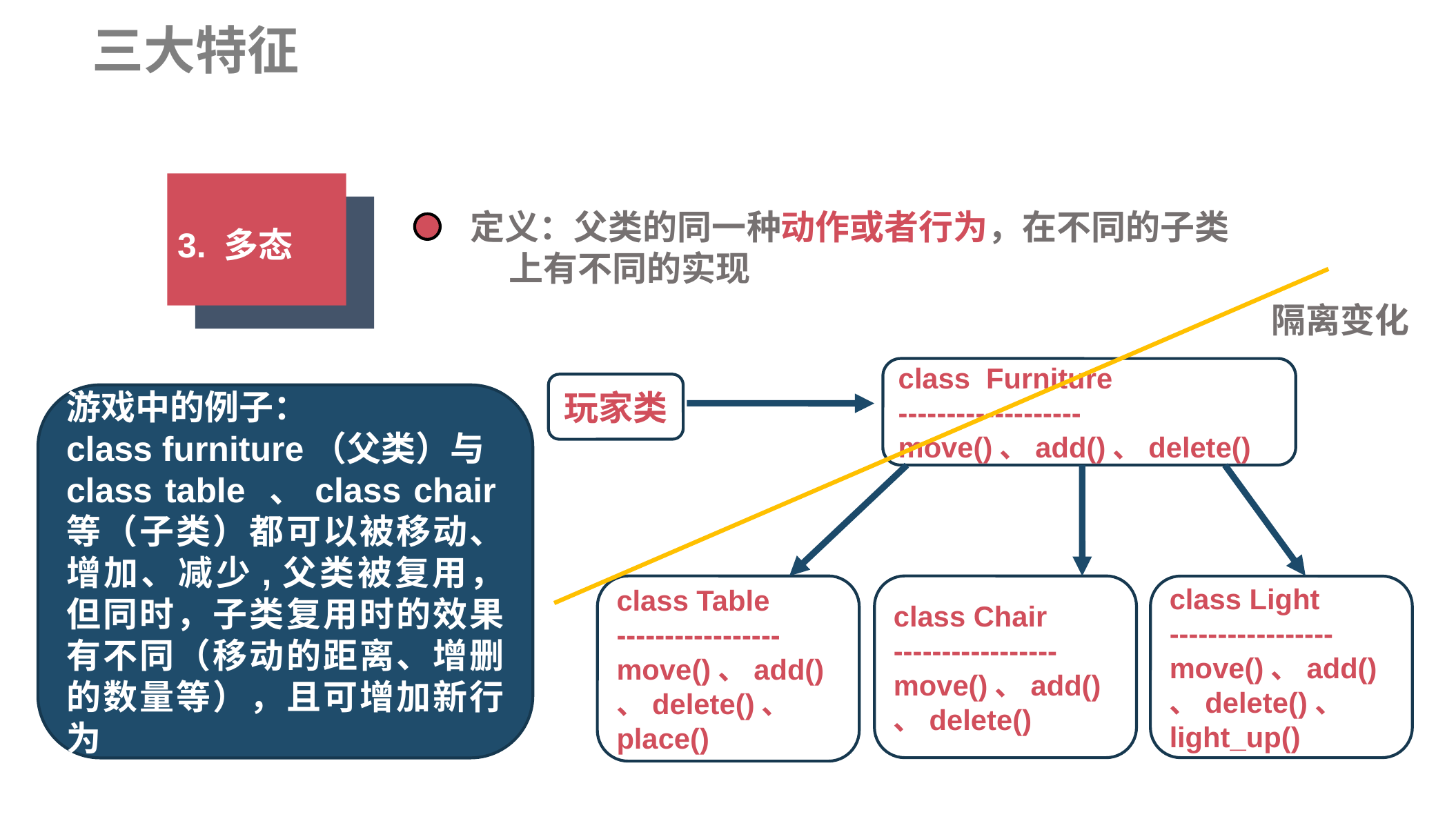

三大特征
3. 多态

定义：父类的同一种动作或者行为，在不同的子类	上有不同的实现

隔离变化
class  Furniture
-------------------
move()、add()、delete()
玩家类
游戏中的例子：
class furniture（父类）与
class table 、class chair等（子类）都可以被移动、增加、减少,父类被复用，但同时，子类复用时的效果有不同（移动的距离、增删的数量等），且可增加新行为

class Chair
-----------------
move()、add()、delete()
class Table
-----------------
move()、add()、delete()、
place()
class Light
-----------------
move()、add()、delete()、
light_up()
06